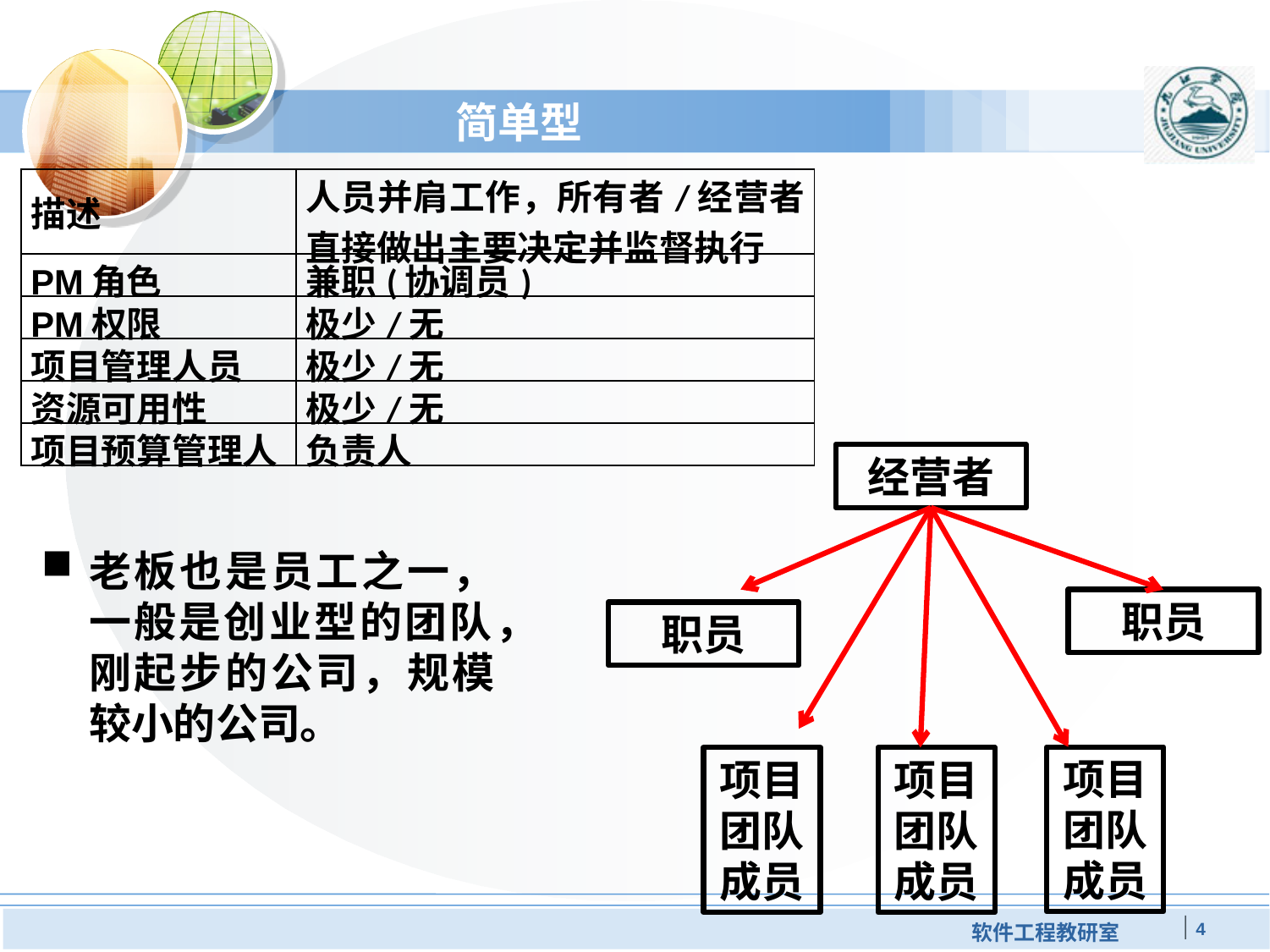

简单型
| 描述 | 人员并肩工作，所有者/经营者直接做出主要决定并监督执行 |
| --- | --- |
| PM角色 | 兼职(协调员) |
| PM权限 | 极少/无 |
| 项目管理人员 | 极少/无 |
| 资源可用性 | 极少/无 |
| 项目预算管理人 | 负责人 |
经营者
职员
职员
项目团队成员
项目团队成员
项目团队成员
老板也是员工之一，一般是创业型的团队，刚起步的公司，规模较小的公司。